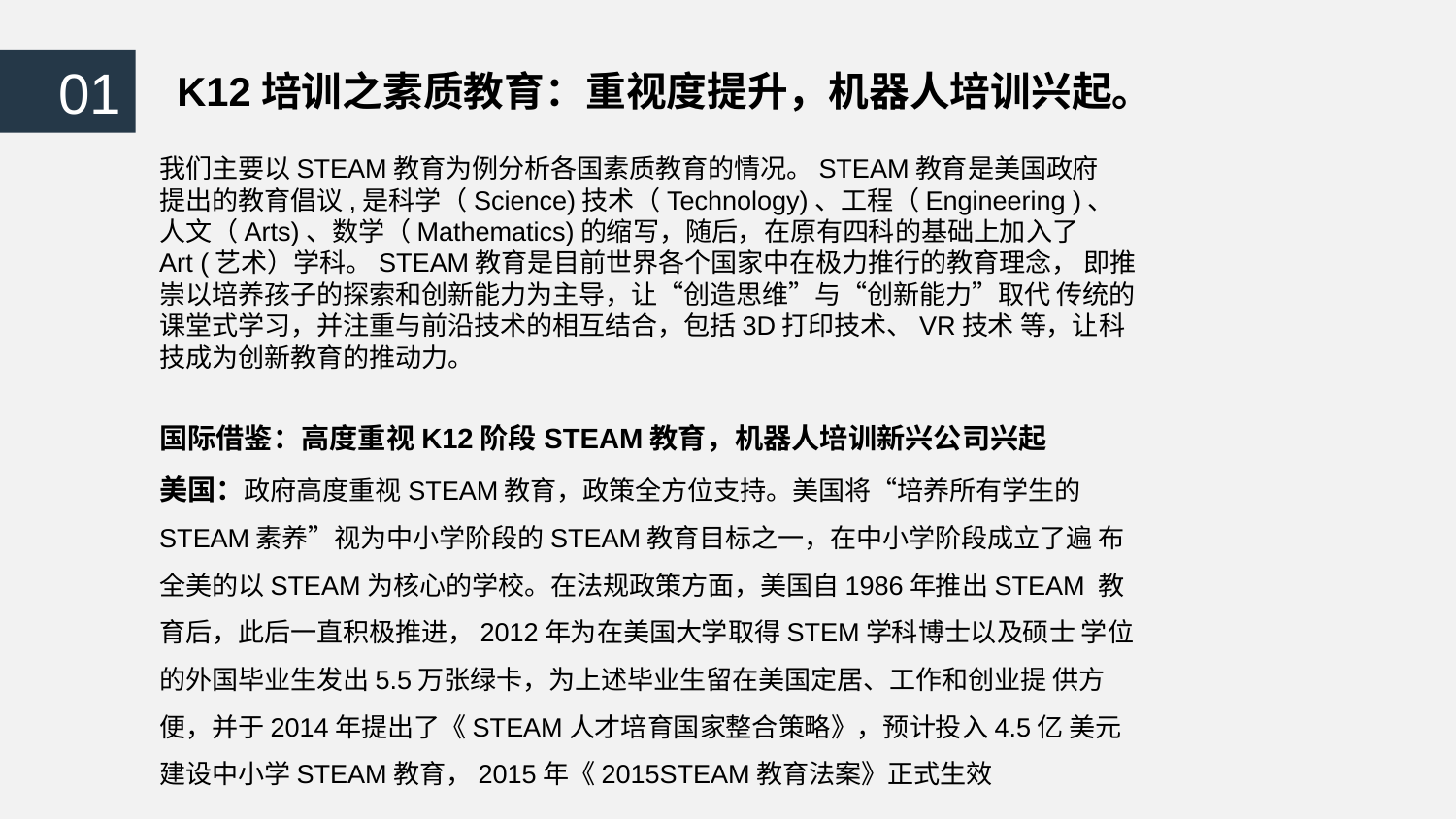

01
K12培训之素质教育：重视度提升，机器人培训兴起。
我们主要以STEAM教育为例分析各国素质教育的情况。STEAM教育是美国政府
提出的教育倡议,是科学（Science)技术（Technology)、工程（Engineering )、 人文（Arts)、数学（Mathematics)的缩写，随后，在原有四科的基础上加入了
Art (艺术）学科。STEAM教育是目前世界各个国家中在极力推行的教育理念， 即推崇以培养孩子的探索和创新能力为主导，让“创造思维”与“创新能力”取代 传统的课堂式学习，并注重与前沿技术的相互结合，包括3D打印技术、VR技术 等，让科技成为创新教育的推动力。
国际借鉴：高度重视K12阶段STEAM教育，机器人培训新兴公司兴起
美国：政府高度重视STEAM教育，政策全方位支持。美国将“培养所有学生的 STEAM素养”视为中小学阶段的STEAM教育目标之一，在中小学阶段成立了遍 布全美的以STEAM为核心的学校。在法规政策方面，美国自1986年推出STEAM 教育后，此后一直积极推进，2012年为在美国大学取得STEM学科博士以及硕士 学位的外国毕业生发出5.5万张绿卡，为上述毕业生留在美国定居、工作和创业提 供方便，并于2014年提出了《STEAM人才培育国家整合策略》，预计投入4.5亿 美元建设中小学STEAM教育，2015年《2015STEAM教育法案》正式生效